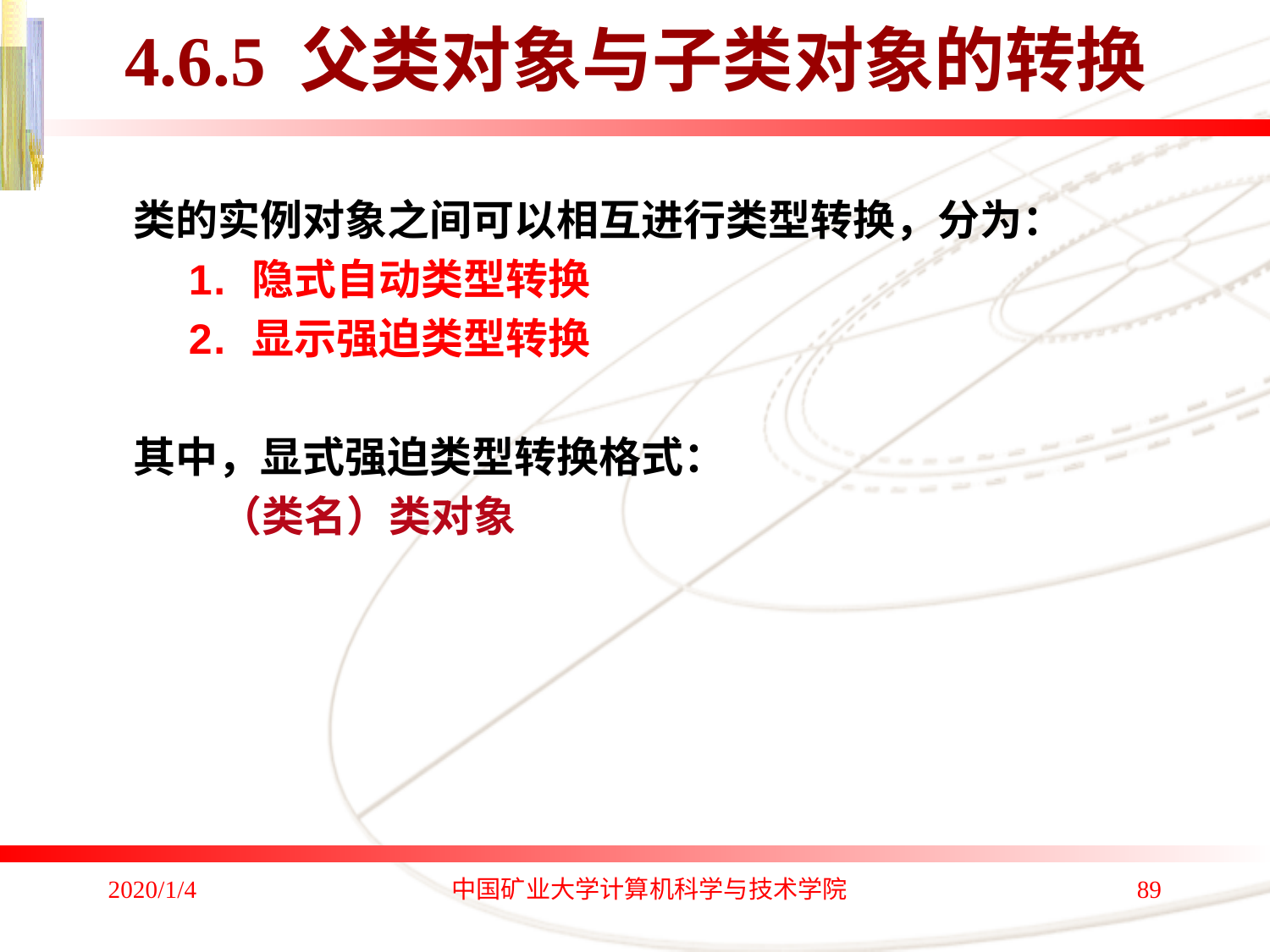

# 4.6.5 父类对象与子类对象的转换
类的实例对象之间可以相互进行类型转换，分为：
隐式自动类型转换
显示强迫类型转换

其中，显式强迫类型转换格式：
        （类名）类对象
2020/1/4
中国矿业大学计算机科学与技术学院
89